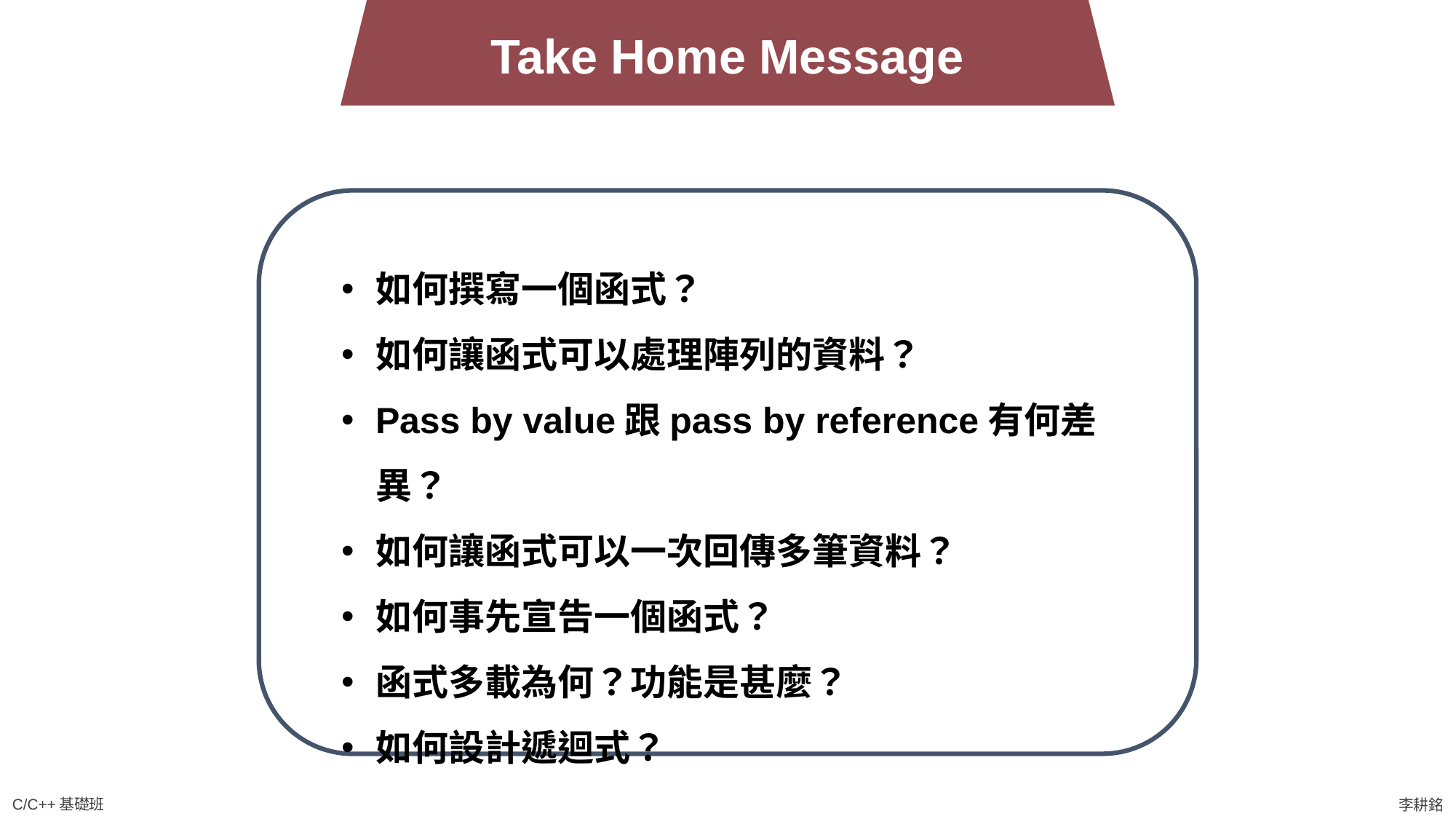

Take Home Message

如何撰寫一個函式？
如何讓函式可以處理陣列的資料？
Pass by value跟pass by reference有何差異？
如何讓函式可以一次回傳多筆資料？
如何事先宣告一個函式？
函式多載為何？功能是甚麼？
如何設計遞迴式？
C/C++基礎班
李耕銘